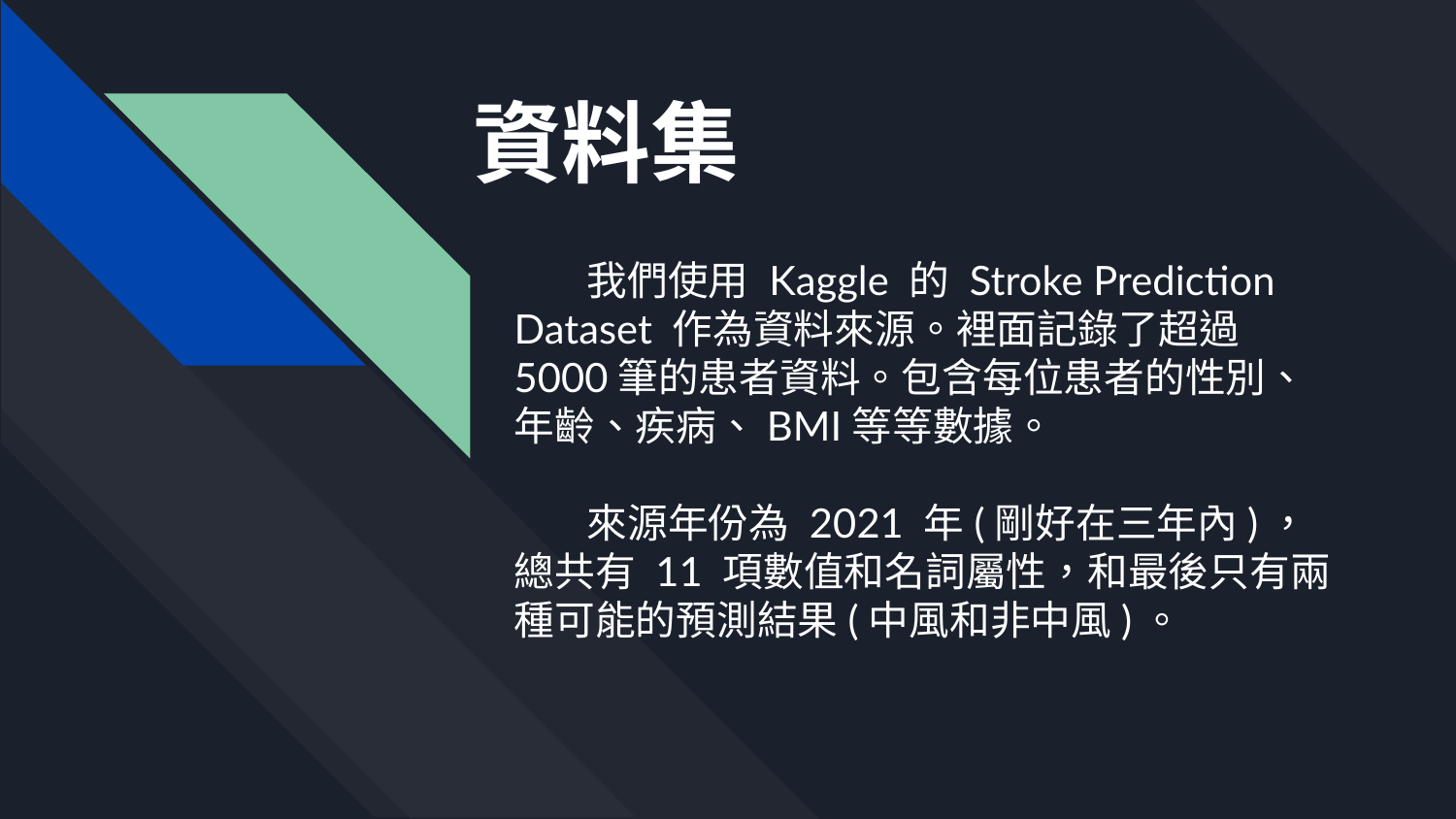

# 資料集
我們使用 Kaggle 的 Stroke Prediction Dataset 作為資料來源。裡面記錄了超過5000筆的患者資料。包含每位患者的性別、年齡、疾病、BMI等等數據。

來源年份為 2021 年(剛好在三年內)，總共有 11 項數值和名詞屬性，和最後只有兩種可能的預測結果(中風和非中風)。